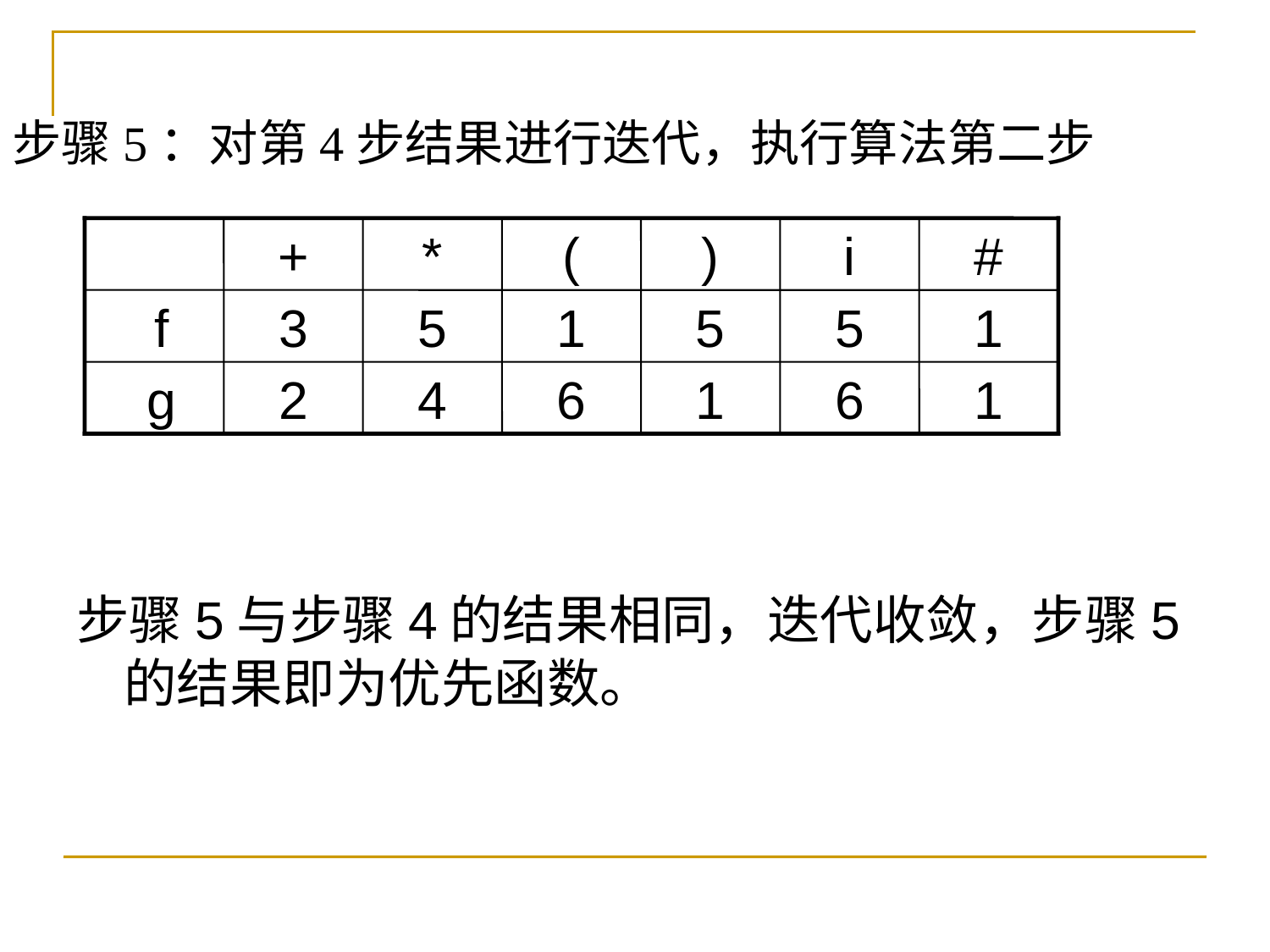

步骤5：对第4步结果进行迭代，执行算法第二步

+

*

(

)

i

#

 f

3
5
1
5
5
1
 g

2
4
6
1
6
1

步骤5与步骤4的结果相同，迭代收敛，步骤5的结果即为优先函数。
62